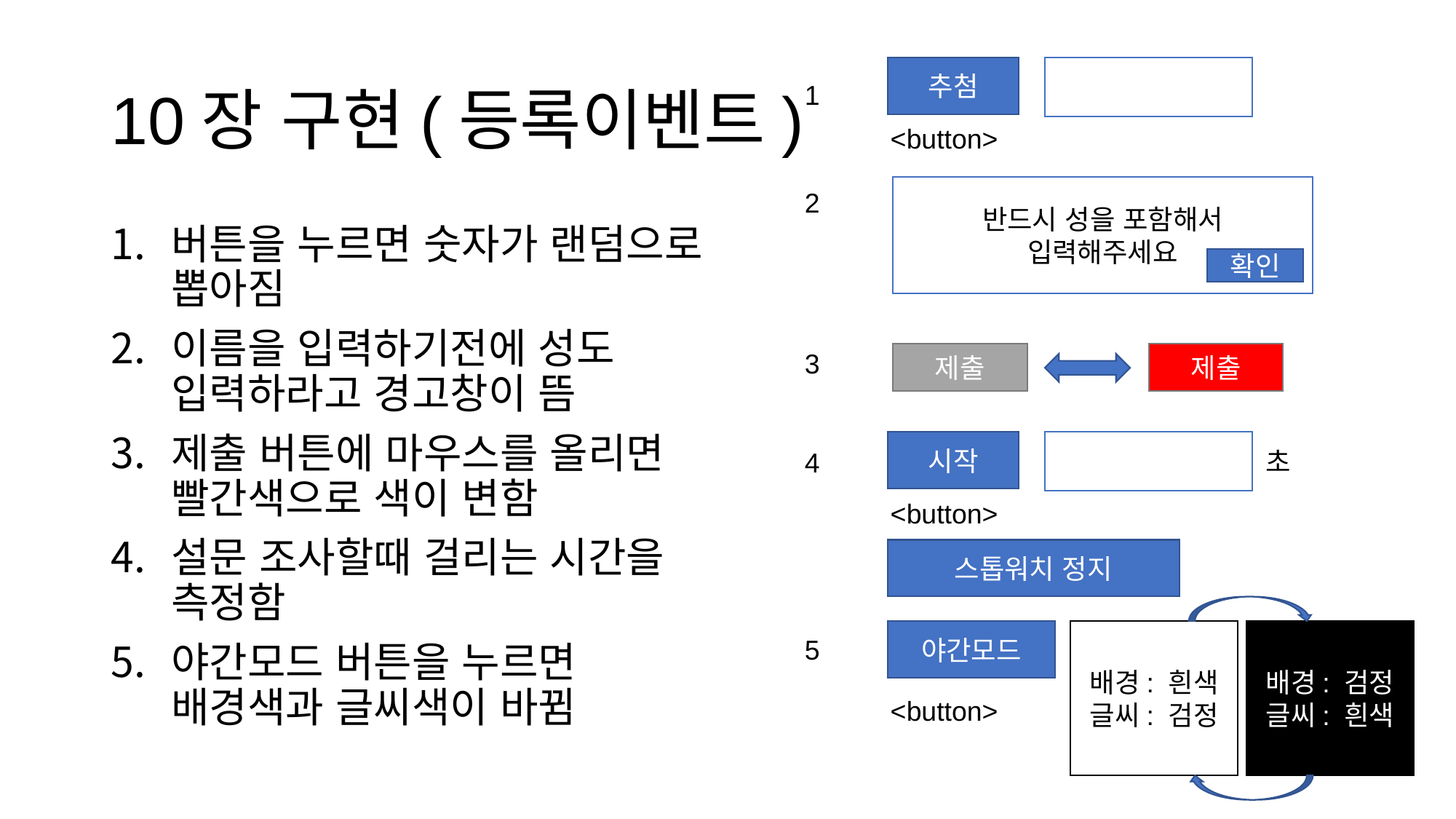

# 10장 구현(등록이벤트)
추첨

1
<button>
반드시 성을 포함해서 입력해주세요
2
버튼을 누르면 숫자가 랜덤으로 뽑아짐
이름을 입력하기전에 성도 입력하라고 경고창이 뜸
제출 버튼에 마우스를 올리면 빨간색으로 색이 변함
설문 조사할때 걸리는 시간을 측정함
야간모드 버튼을 누르면 배경색과 글씨색이 바뀜

확인
3
제출
제출

시작

초
4
<button>
스톱워치 정지

야간모드
배경: 흰색
글씨: 검정
배경: 검정
글씨: 흰색
5
<button>